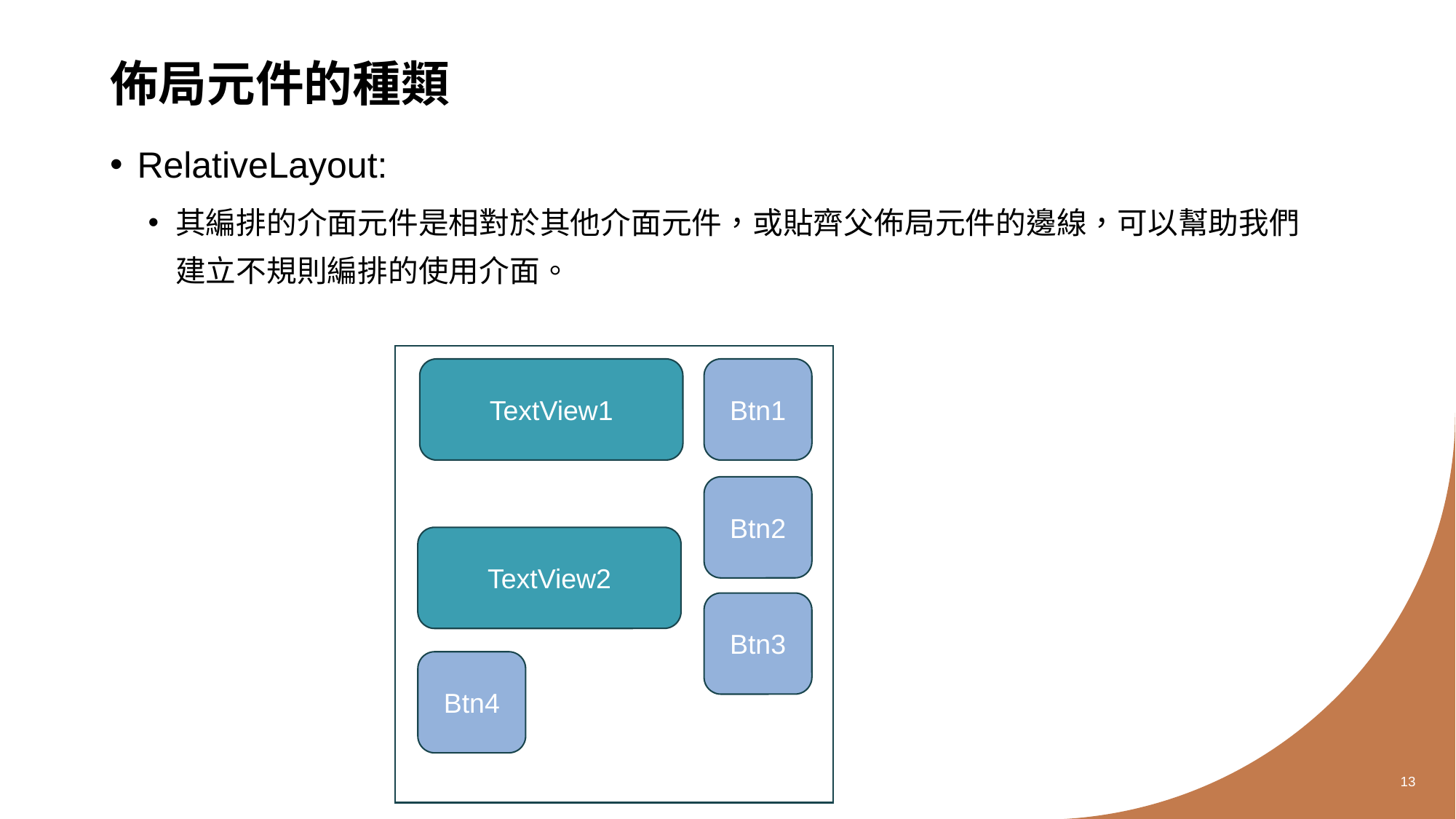

# 佈局元件的種類
RelativeLayout:
其編排的介面元件是相對於其他介面元件，或貼齊父佈局元件的邊線，可以幫助我們建立不規則編排的使用介面。

TextView1
Btn1
Btn2
TextView2
Btn3
Btn4
13